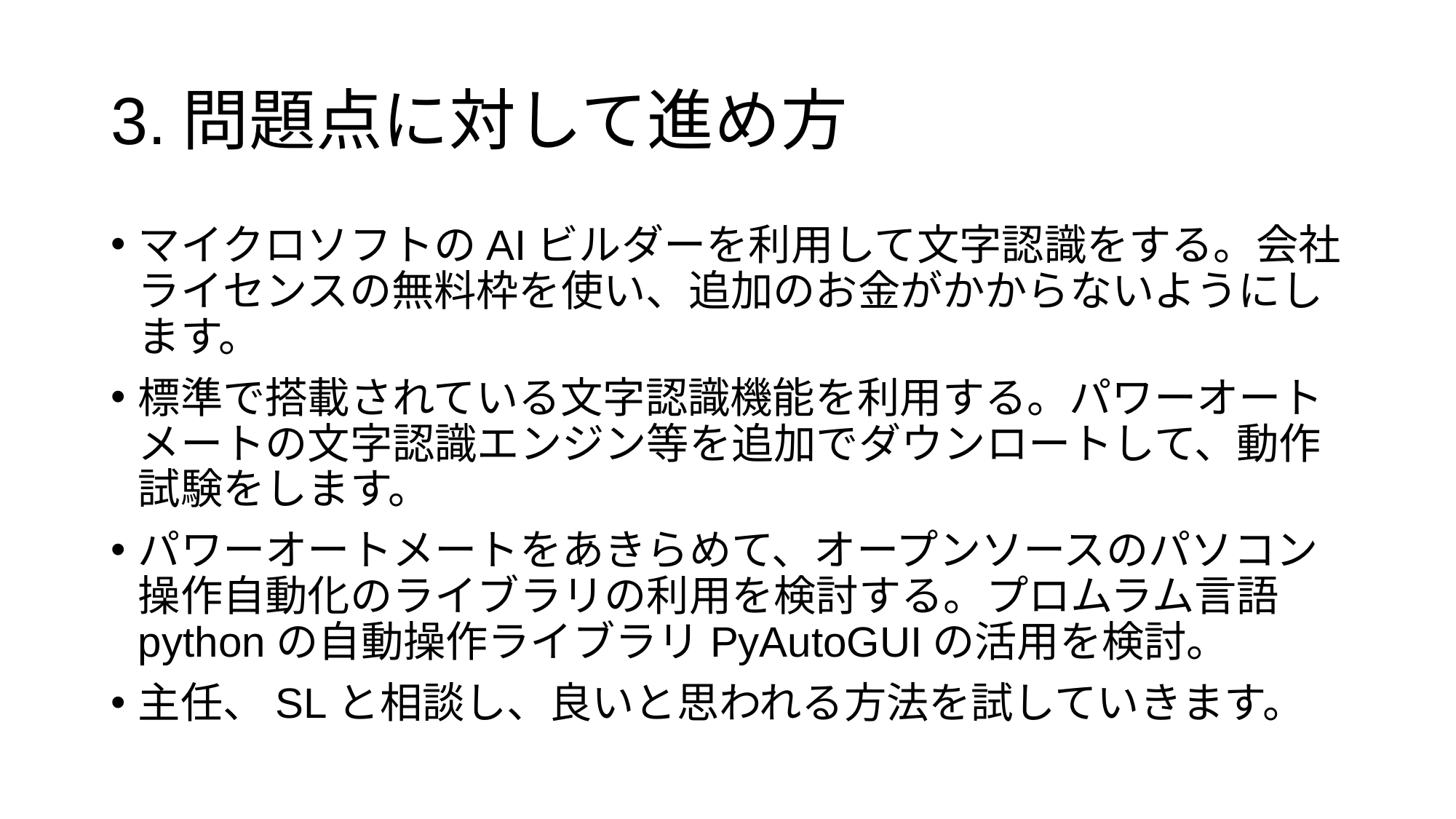

# 3.問題点に対して進め方
マイクロソフトのAIビルダーを利用して文字認識をする。会社ライセンスの無料枠を使い、追加のお金がかからないようにします。
標準で搭載されている文字認識機能を利用する。パワーオートメートの文字認識エンジン等を追加でダウンロートして、動作試験をします。
パワーオートメートをあきらめて、オープンソースのパソコン操作自動化のライブラリの利用を検討する。プロムラム言語pythonの自動操作ライブラリPyAutoGUIの活用を検討。
主任、SLと相談し、良いと思われる方法を試していきます。